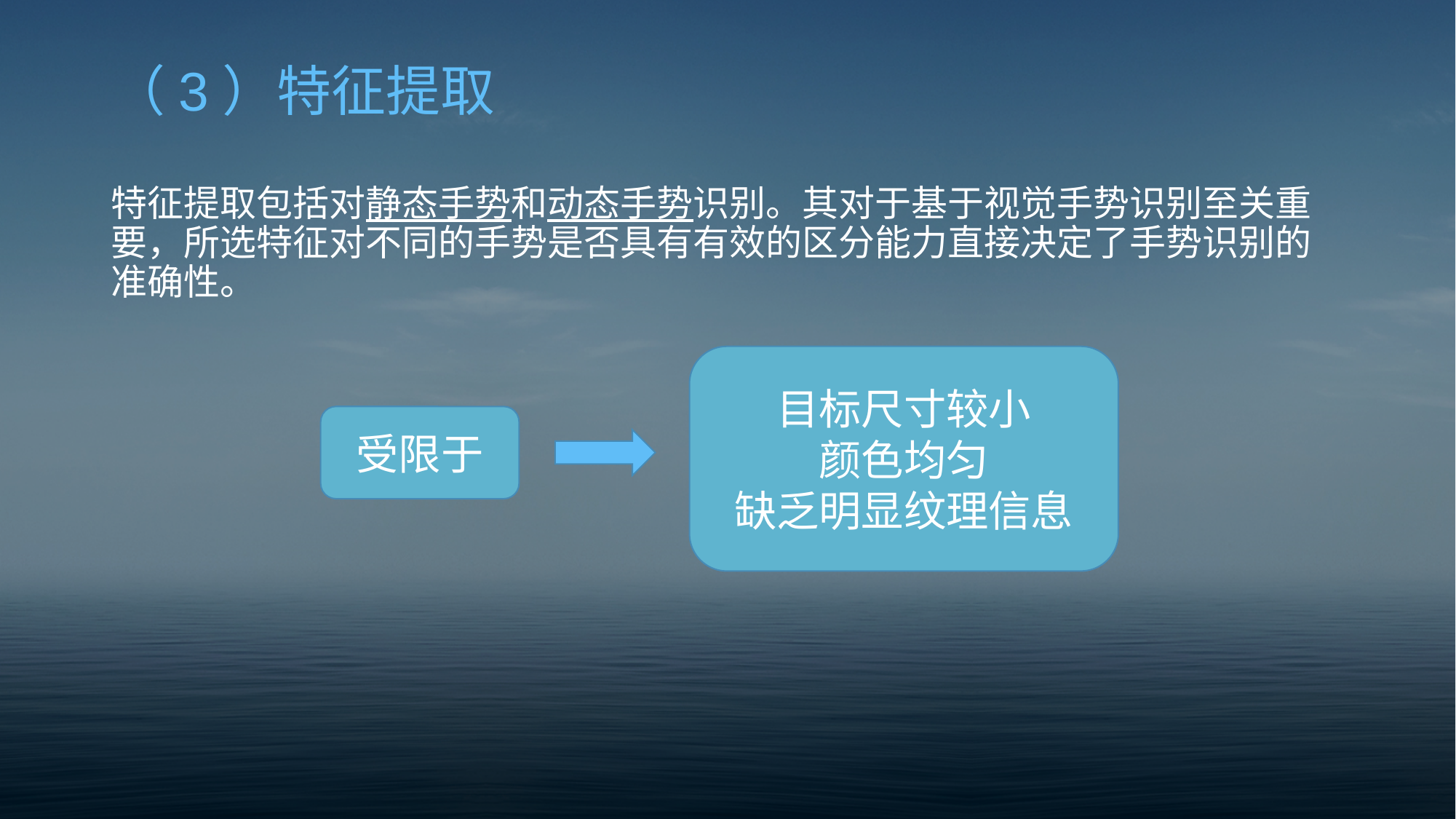

# （3）特征提取
特征提取包括对静态手势和动态手势识别。其对于基于视觉手势识别至关重要，所选特征对不同的手势是否具有有效的区分能力直接决定了手势识别的准确性。

目标尺寸较小
颜色均匀
缺乏明显纹理信息
受限于